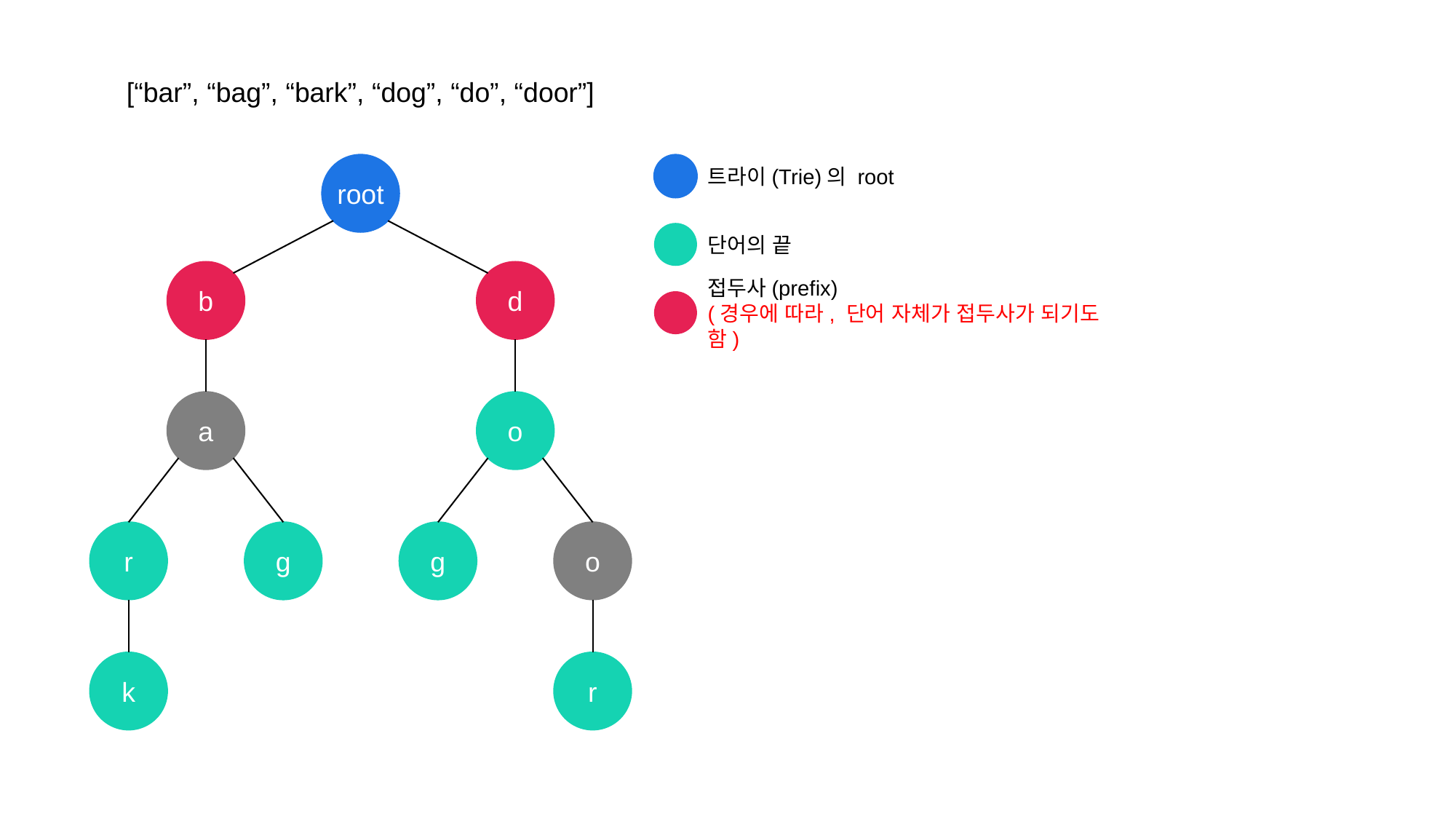

[“bar”, “bag”, “bark”, “dog”, “do”, “door”]
root

트라이(Trie)의 root

단어의 끝
b
d

접두사(prefix)
(경우에 따라, 단어 자체가 접두사가 되기도 함)
a
o
r
g
g
o
k
r